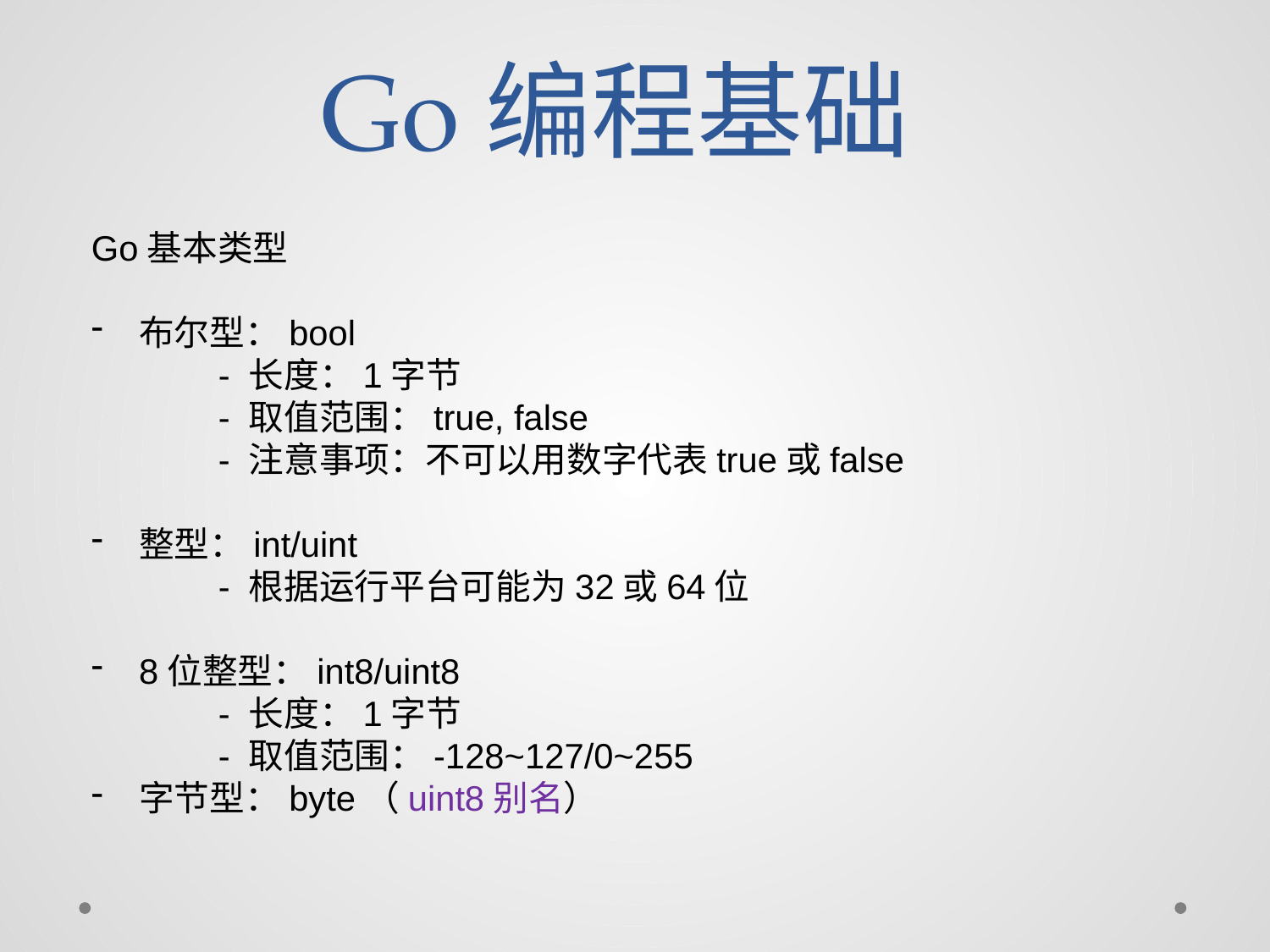

# Go编程基础
Go基本类型

布尔型：bool
	- 长度：1字节
	- 取值范围：true, false
	- 注意事项：不可以用数字代表true或false

整型：int/uint
	- 根据运行平台可能为32或64位

8位整型：int8/uint8
	- 长度：1字节
	- 取值范围：-128~127/0~255
字节型：byte（uint8别名）